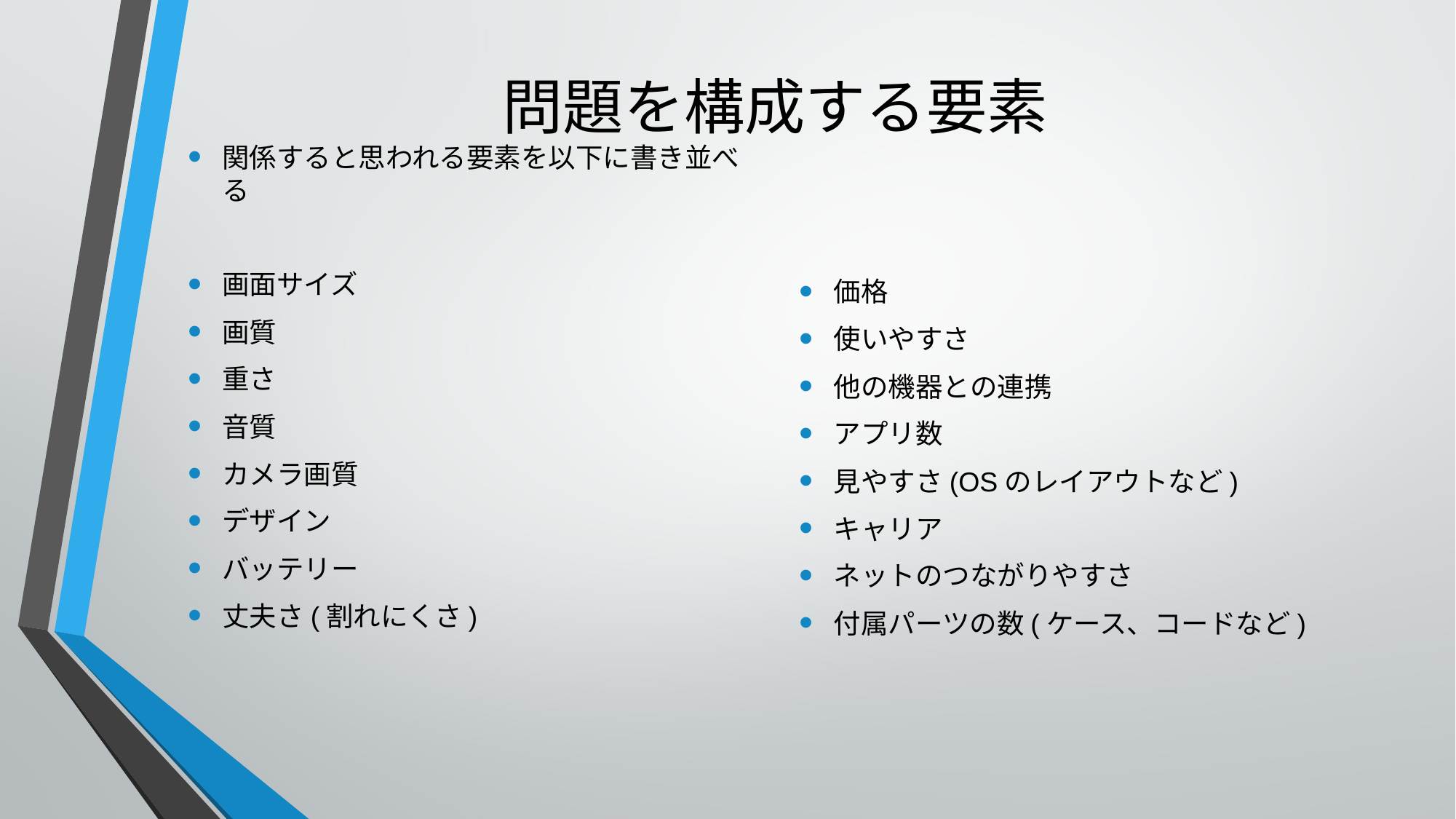

# 問題を構成する要素
関係すると思われる要素を以下に書き並べる

画面サイズ
画質
重さ
音質
カメラ画質
デザイン
バッテリー
丈夫さ(割れにくさ)

価格
使いやすさ
他の機器との連携
アプリ数
見やすさ(OSのレイアウトなど)
キャリア
ネットのつながりやすさ
付属パーツの数(ケース、コードなど)